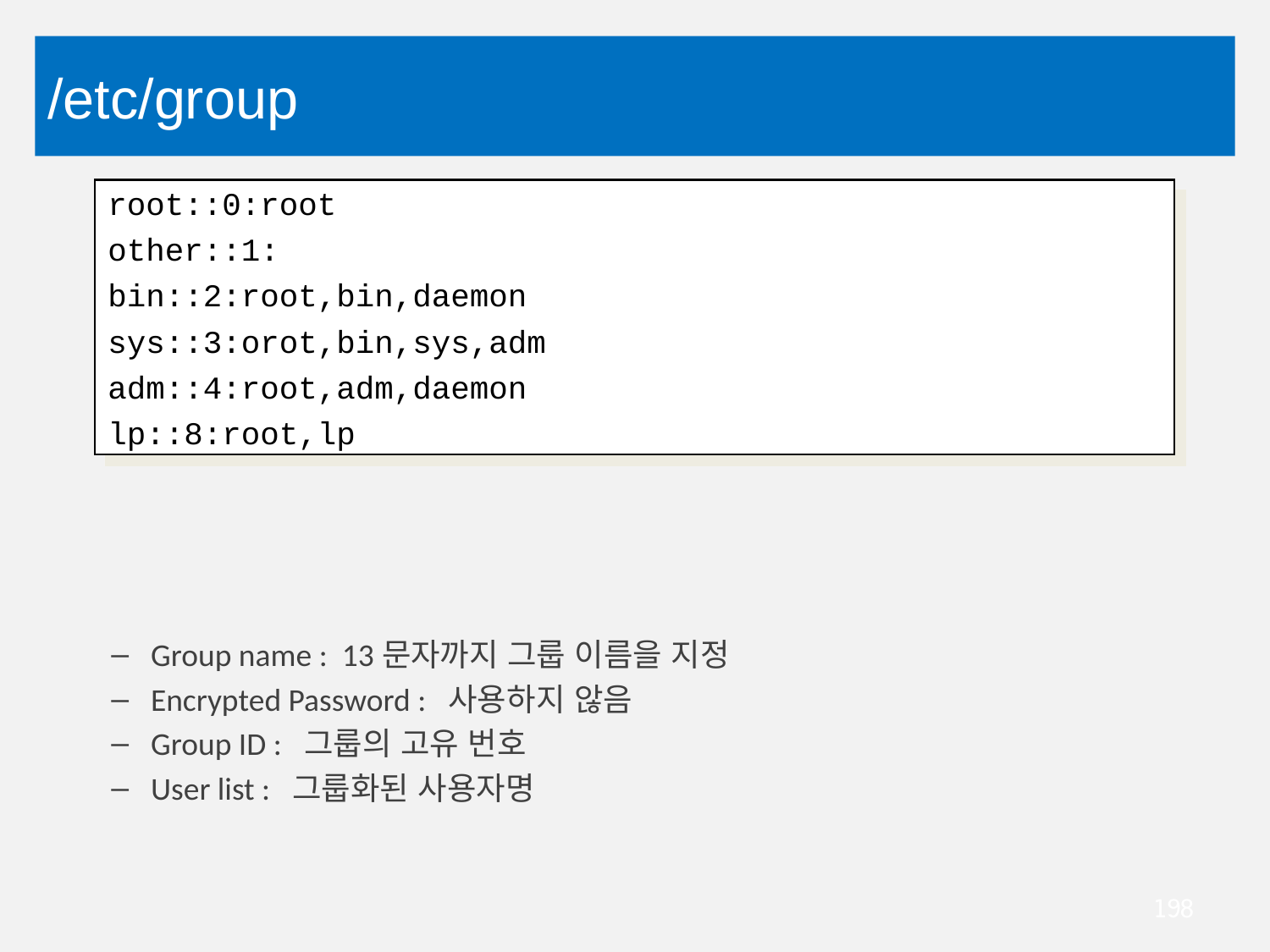

# /etc/group

Group name :  13문자까지 그룹 이름을 지정
Encrypted Password :  사용하지 않음
Group ID :  그룹의 고유 번호
User list :  그룹화된 사용자명
root::0:root
other::1:
bin::2:root,bin,daemon
sys::3:orot,bin,sys,adm
adm::4:root,adm,daemon
lp::8:root,lp
198